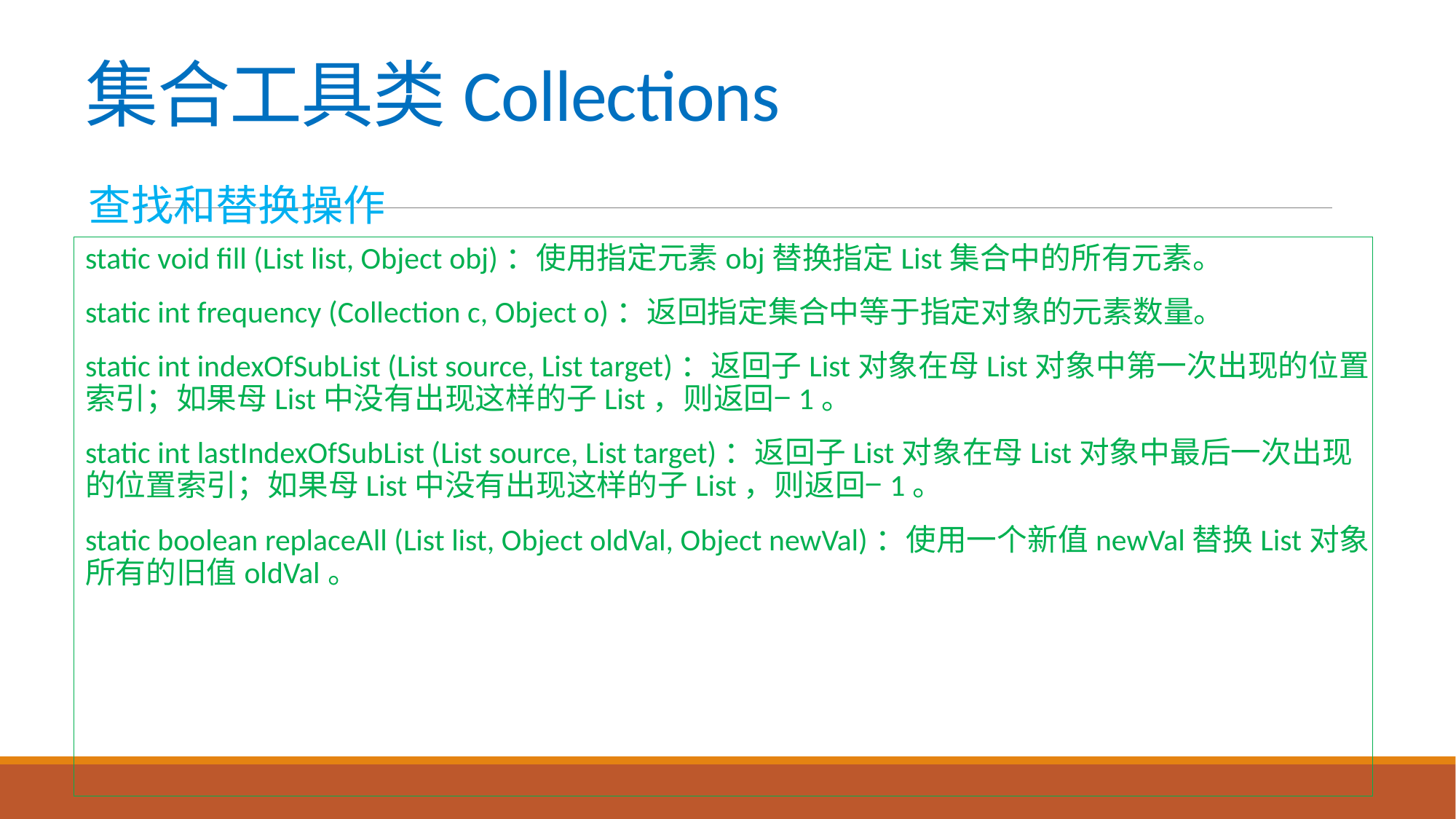

# 集合工具类Collections
查找和替换操作
static void fill (List list, Object obj)：使用指定元素obj替换指定List集合中的所有元素。
static int frequency (Collection c, Object o)：返回指定集合中等于指定对象的元素数量。
static int indexOfSubList (List source, List target)：返回子List对象在母List对象中第一次出现的位置索引；如果母List中没有出现这样的子List，则返回−1。
static int lastIndexOfSubList (List source, List target)：返回子List对象在母List对象中最后一次出现的位置索引；如果母List中没有出现这样的子List，则返回−1。
static boolean replaceAll (List list, Object oldVal, Object newVal)：使用一个新值newVal替换List对象所有的旧值oldVal。